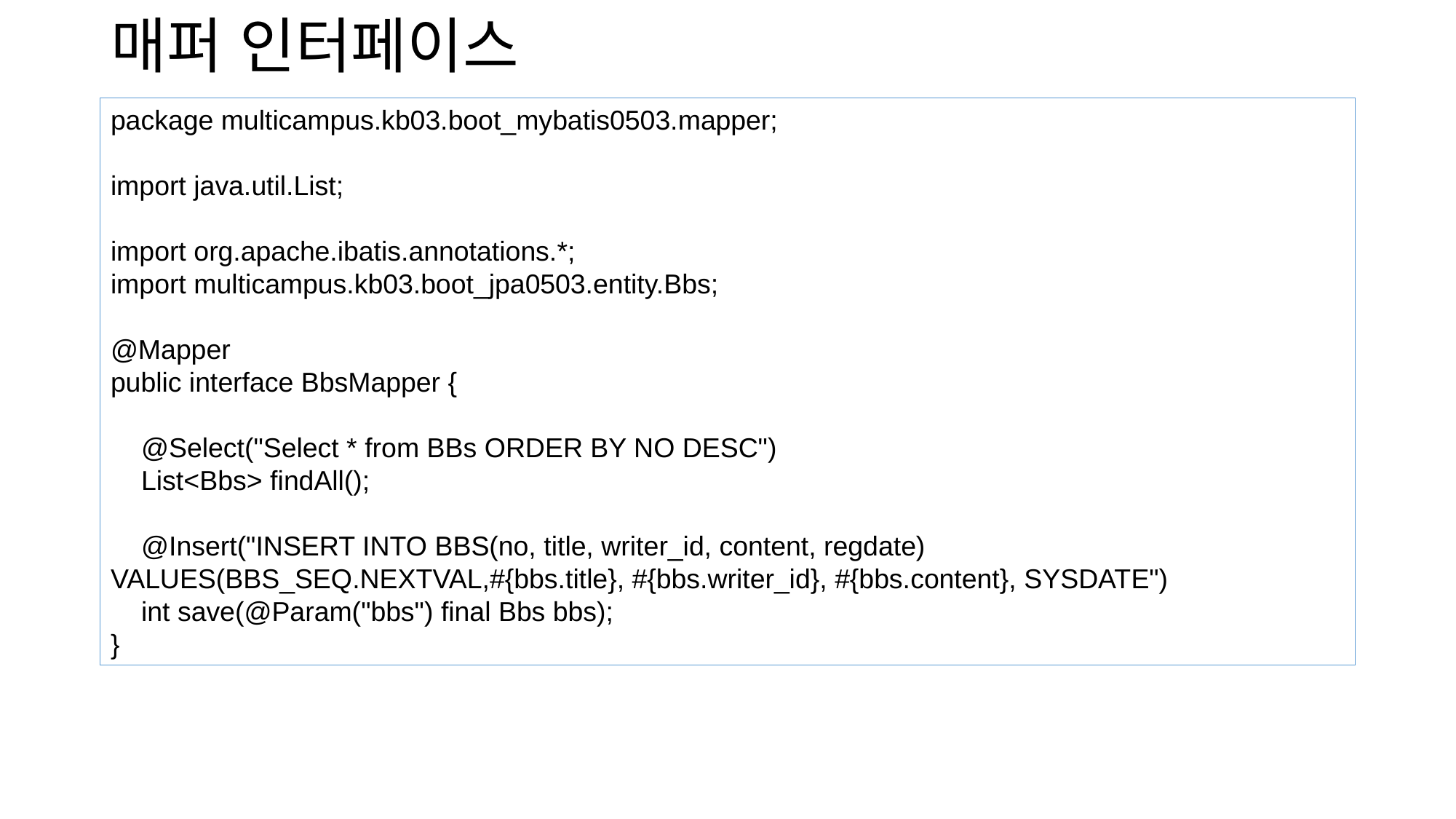

# 매퍼 인터페이스

package multicampus.kb03.boot_mybatis0503.mapper;

import java.util.List;

import org.apache.ibatis.annotations.*;
import multicampus.kb03.boot_jpa0503.entity.Bbs;

@Mapper
public interface BbsMapper {

    @Select("Select * from BBs ORDER BY NO DESC")
    List<Bbs> findAll();

    @Insert("INSERT INTO BBS(no, title, writer_id, content, regdate) VALUES(BBS_SEQ.NEXTVAL,#{bbs.title}, #{bbs.writer_id}, #{bbs.content}, SYSDATE")
    int save(@Param("bbs") final Bbs bbs);
}